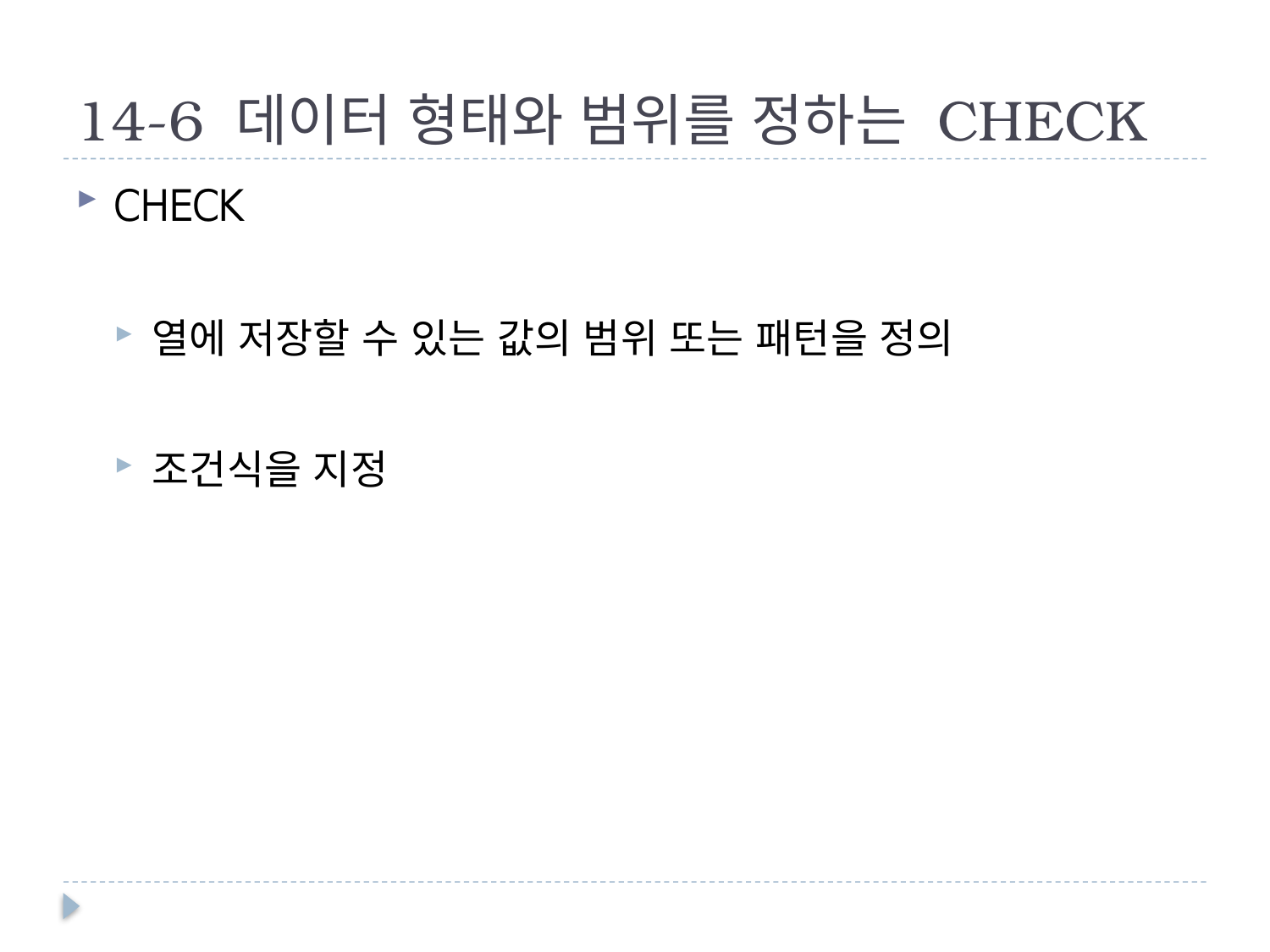

# 14-6 데이터 형태와 범위를 정하는 CHECK
CHECK

열에 저장할 수 있는 값의 범위 또는 패턴을 정의

조건식을 지정